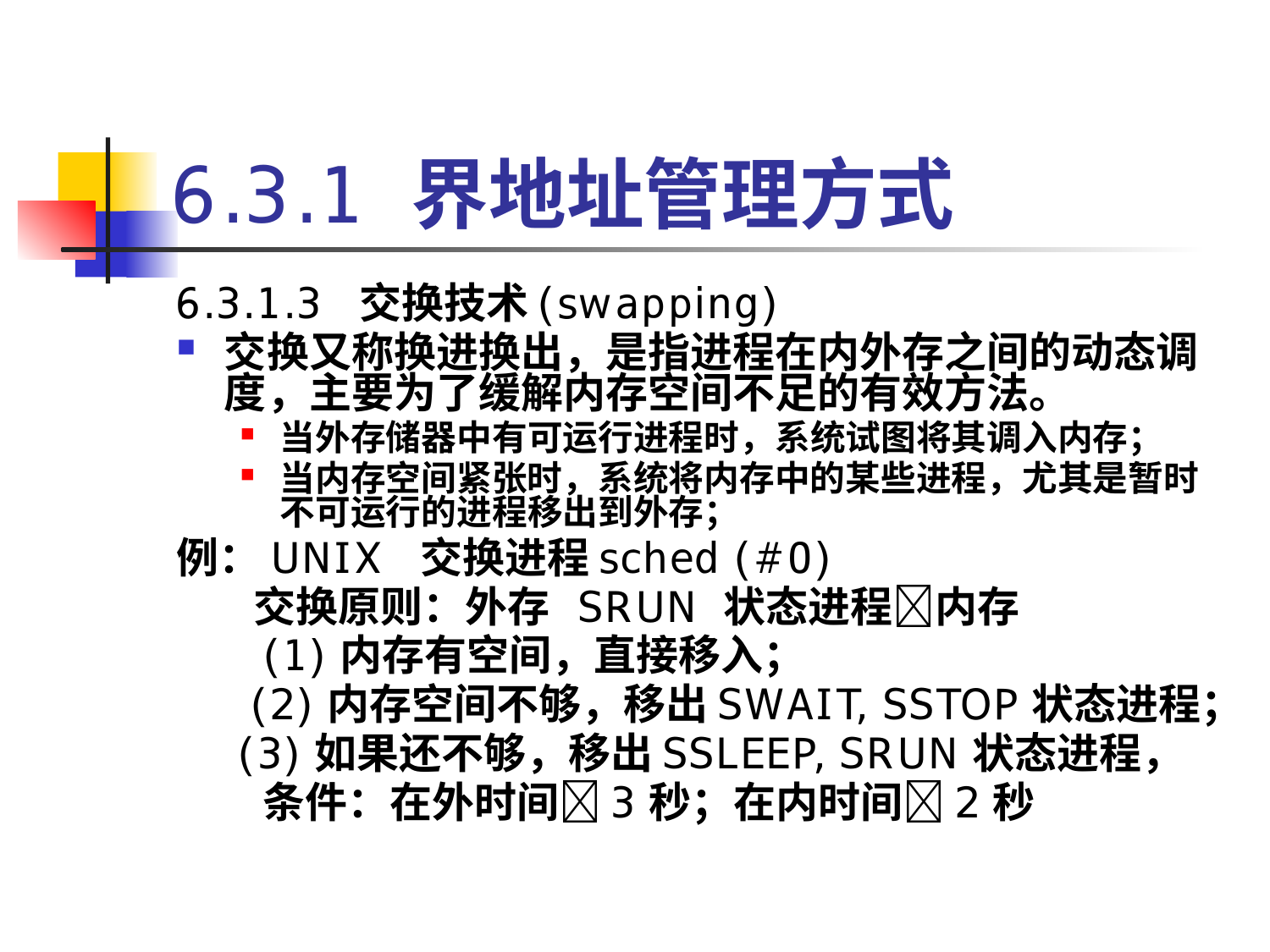

# 6.3.1 界地址管理方式
6.3.1.3  交换技术(swapping)
交换又称换进换出，是指进程在内外存之间的动态调度，主要为了缓解内存空间不足的有效方法。
当外存储器中有可运行进程时，系统试图将其调入内存；
当内存空间紧张时，系统将内存中的某些进程，尤其是暂时不可运行的进程移出到外存；
例：UNIX  交换进程sched (#0)
       交换原则：外存  SRUN 状态进程→内存
       (1)内存有空间，直接移入；
      (2)内存空间不够，移出SWAIT, SSTOP状态进程；
     (3)如果还不够，移出SSLEEP, SRUN状态进程，
        条件：在外时间≥3秒；在内时间≥2秒